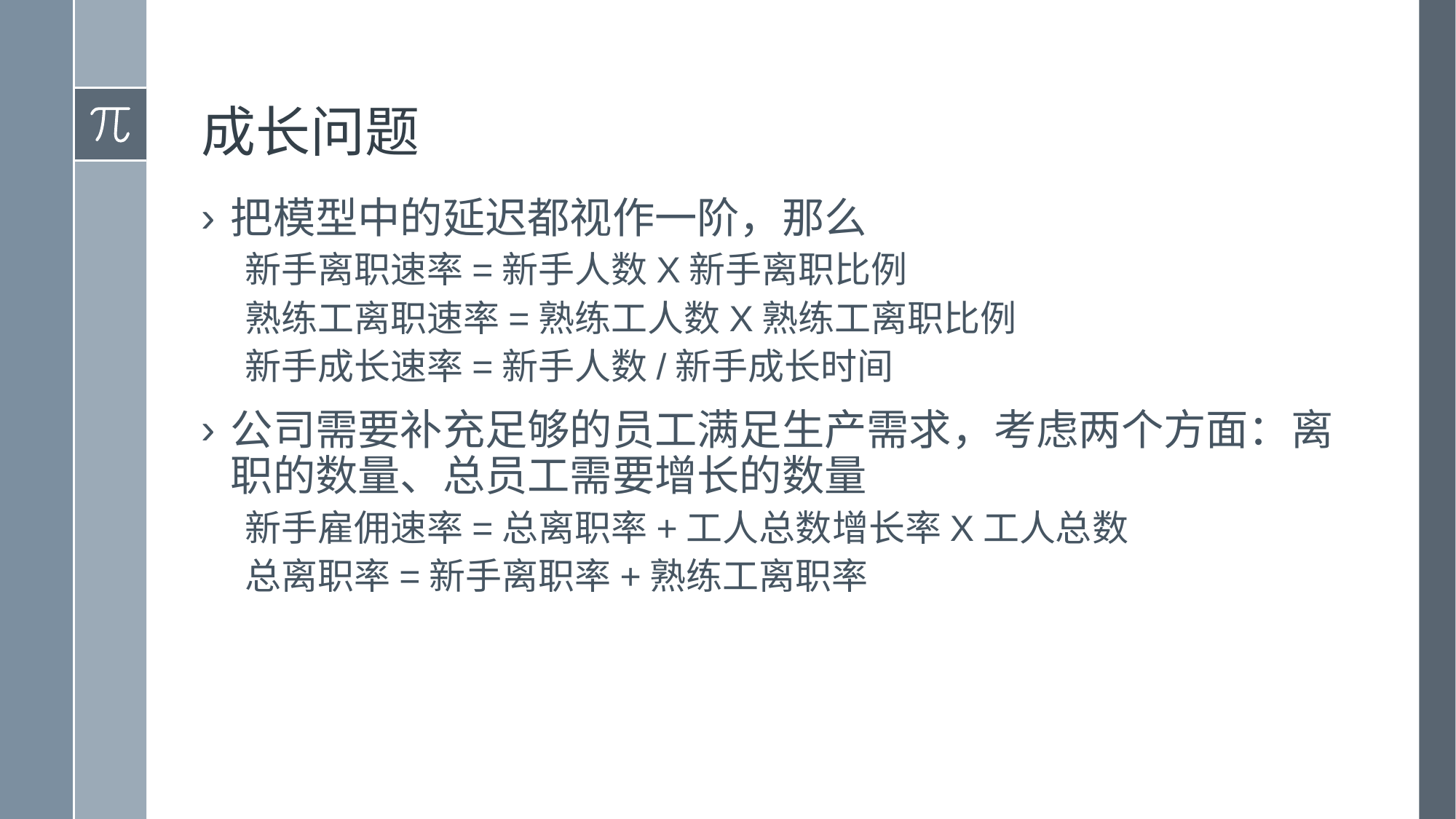

# 成长问题
把模型中的延迟都视作一阶，那么
新手离职速率=新手人数X新手离职比例
熟练工离职速率=熟练工人数X熟练工离职比例
新手成长速率=新手人数/新手成长时间
公司需要补充足够的员工满足生产需求，考虑两个方面：离职的数量、总员工需要增长的数量
新手雇佣速率=总离职率+工人总数增长率X工人总数
总离职率=新手离职率+熟练工离职率